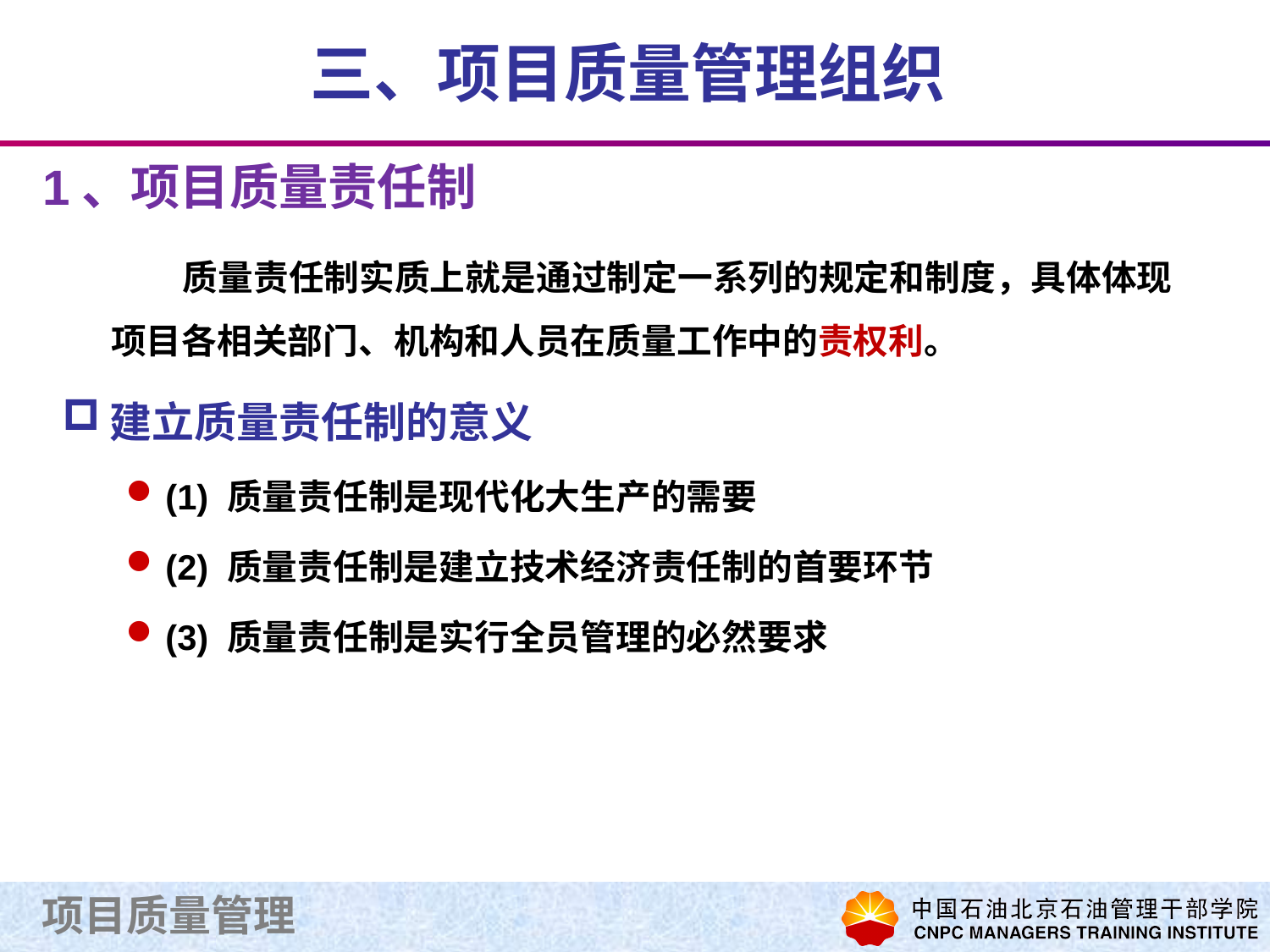

# 三、项目质量管理组织
1、项目质量责任制
质量责任制实质上就是通过制定一系列的规定和制度，具体体现项目各相关部门、机构和人员在质量工作中的责权利。
建立质量责任制的意义
(1) 质量责任制是现代化大生产的需要
(2) 质量责任制是建立技术经济责任制的首要环节
(3) 质量责任制是实行全员管理的必然要求